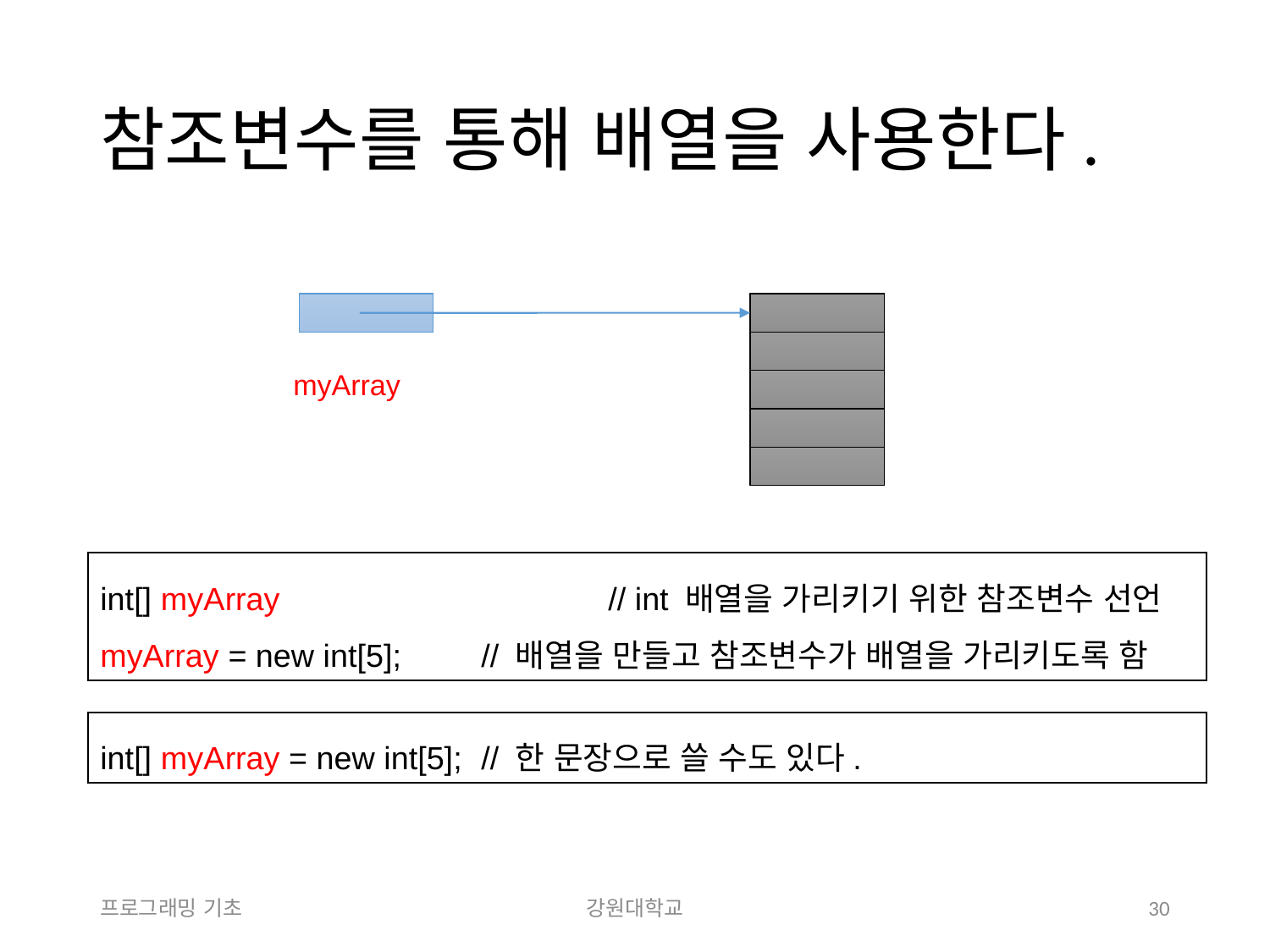

# 참조변수를 통해 배열을 사용한다.

myArray

int[] myArray  			// int 배열을 가리키기 위한 참조변수 선언
myArray = new int[5];  	// 배열을 만들고 참조변수가 배열을 가리키도록 함
int[] myArray = new int[5]; 	// 한 문장으로 쓸 수도 있다.
프로그래밍 기초
강원대학교
30